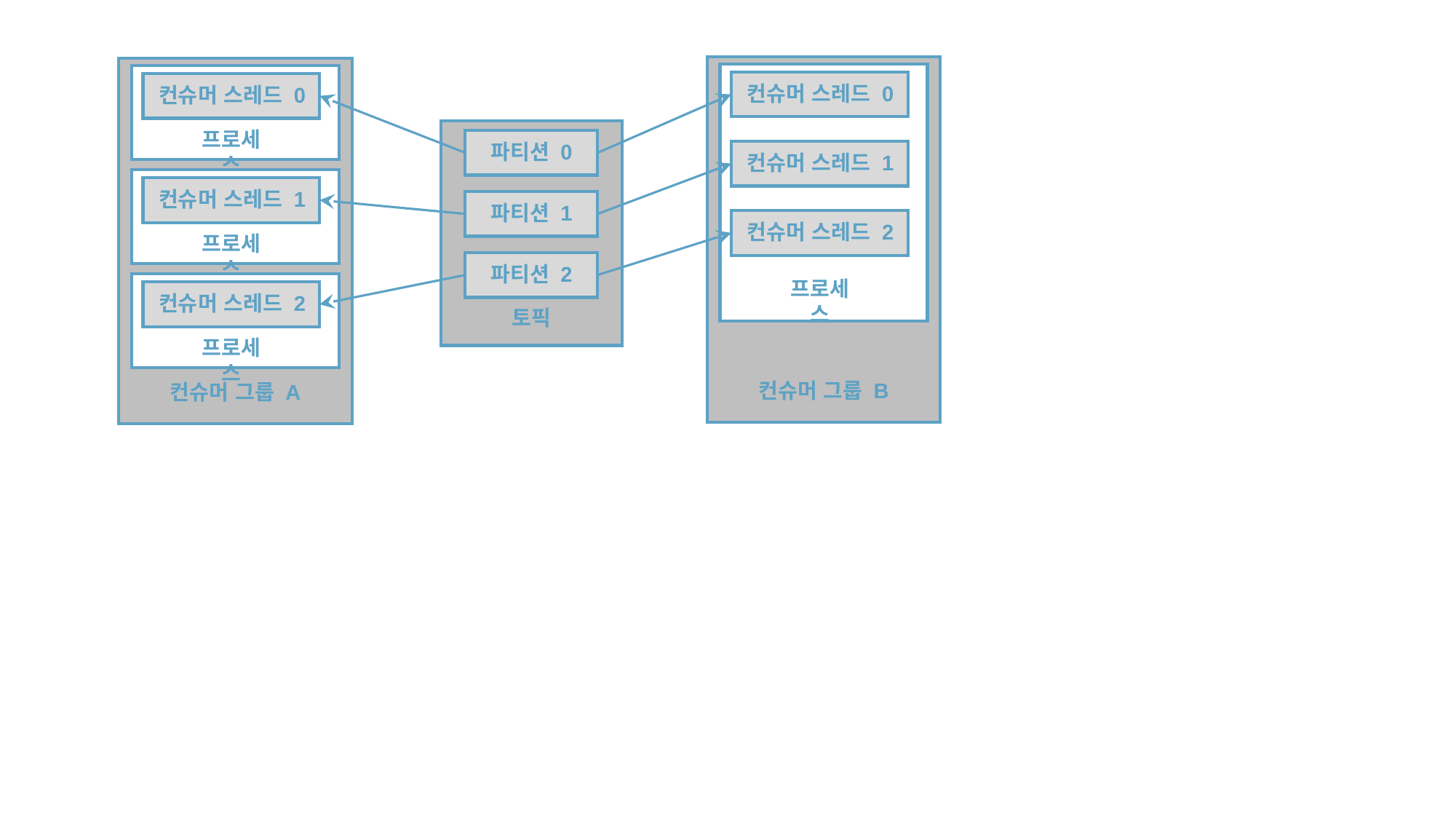

컨슈머 스레드 0
프로세스

컨슈머 스레드 0

파티션 0

컨슈머 스레드 1

컨슈머 스레드 1
프로세스

파티션 1

컨슈머 스레드 2

파티션 2
프로세스

컨슈머 스레드 2
프로세스
토픽
컨슈머 그룹 B
컨슈머 그룹 A